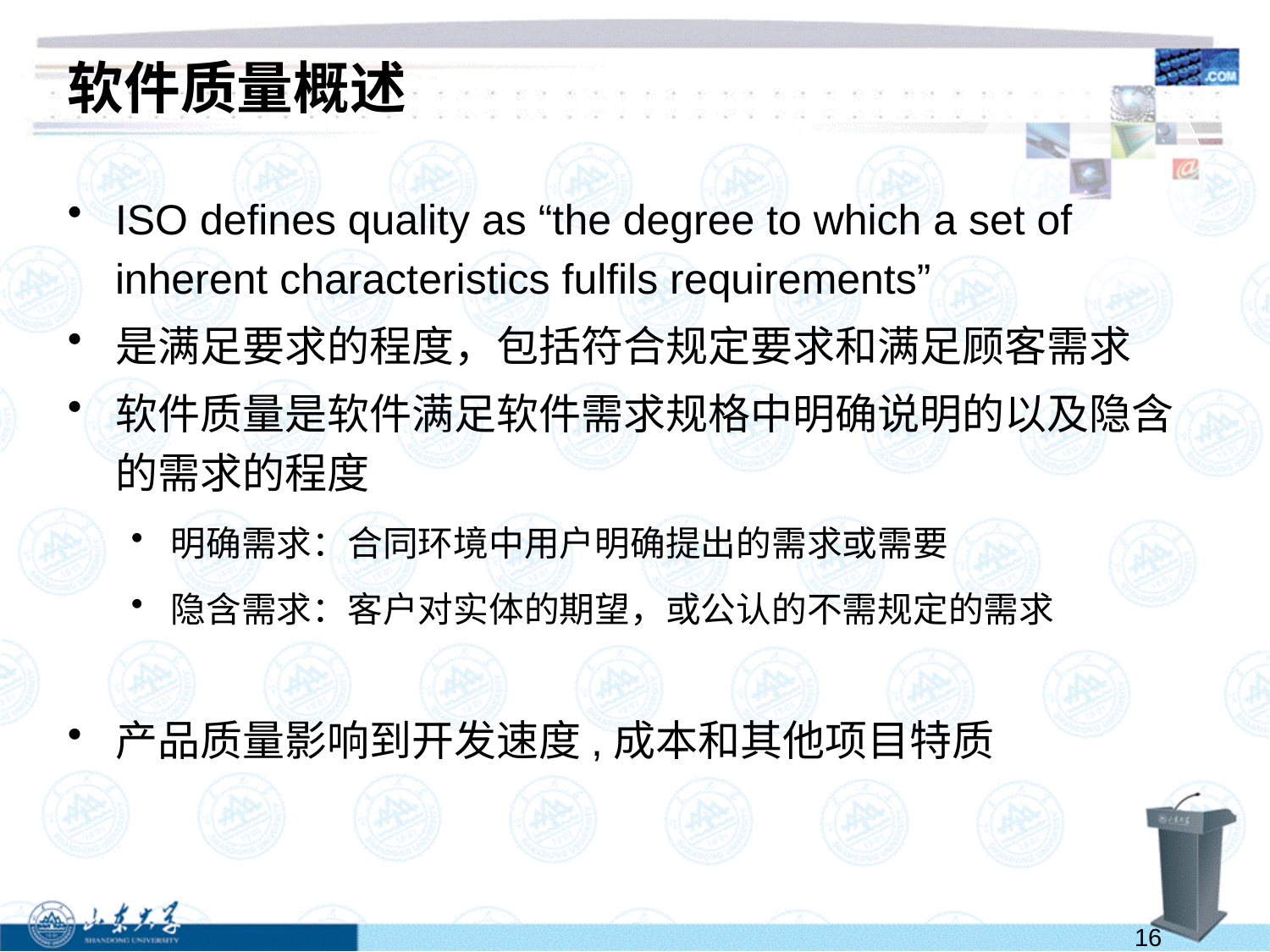

# 软件质量概述
ISO defines quality as “the degree to which a set of inherent characteristics fulfils requirements”
是满足要求的程度，包括符合规定要求和满足顾客需求
软件质量是软件满足软件需求规格中明确说明的以及隐含的需求的程度
明确需求：合同环境中用户明确提出的需求或需要
隐含需求：客户对实体的期望，或公认的不需规定的需求

产品质量影响到开发速度,成本和其他项目特质

16